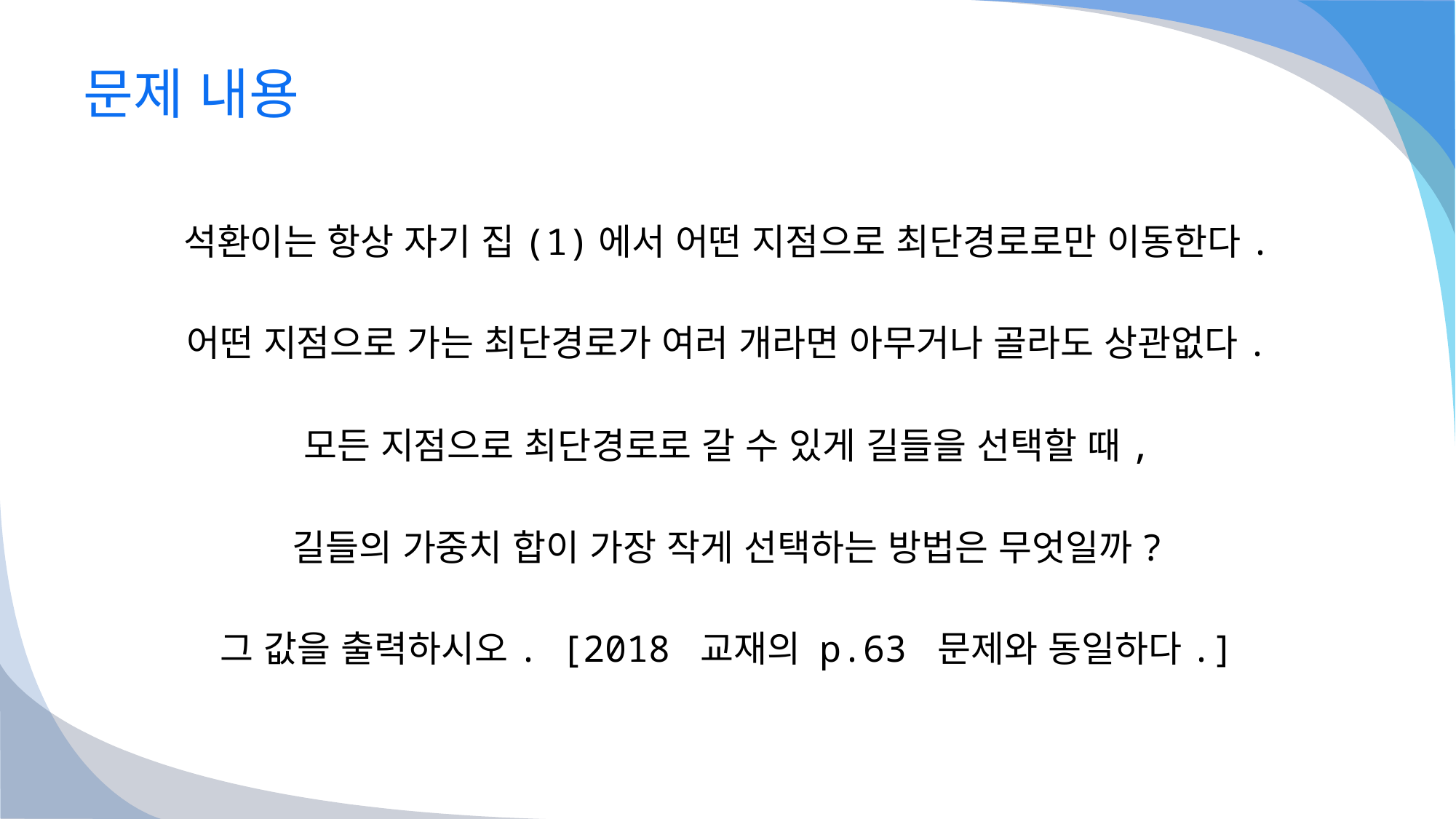

# 문제 내용

석환이는 항상 자기 집(1)에서 어떤 지점으로 최단경로로만 이동한다.

어떤 지점으로 가는 최단경로가 여러 개라면 아무거나 골라도 상관없다.

모든 지점으로 최단경로로 갈 수 있게 길들을 선택할 때,

길들의 가중치 합이 가장 작게 선택하는 방법은 무엇일까?

그 값을 출력하시오. [2018 교재의 p.63 문제와 동일하다.]